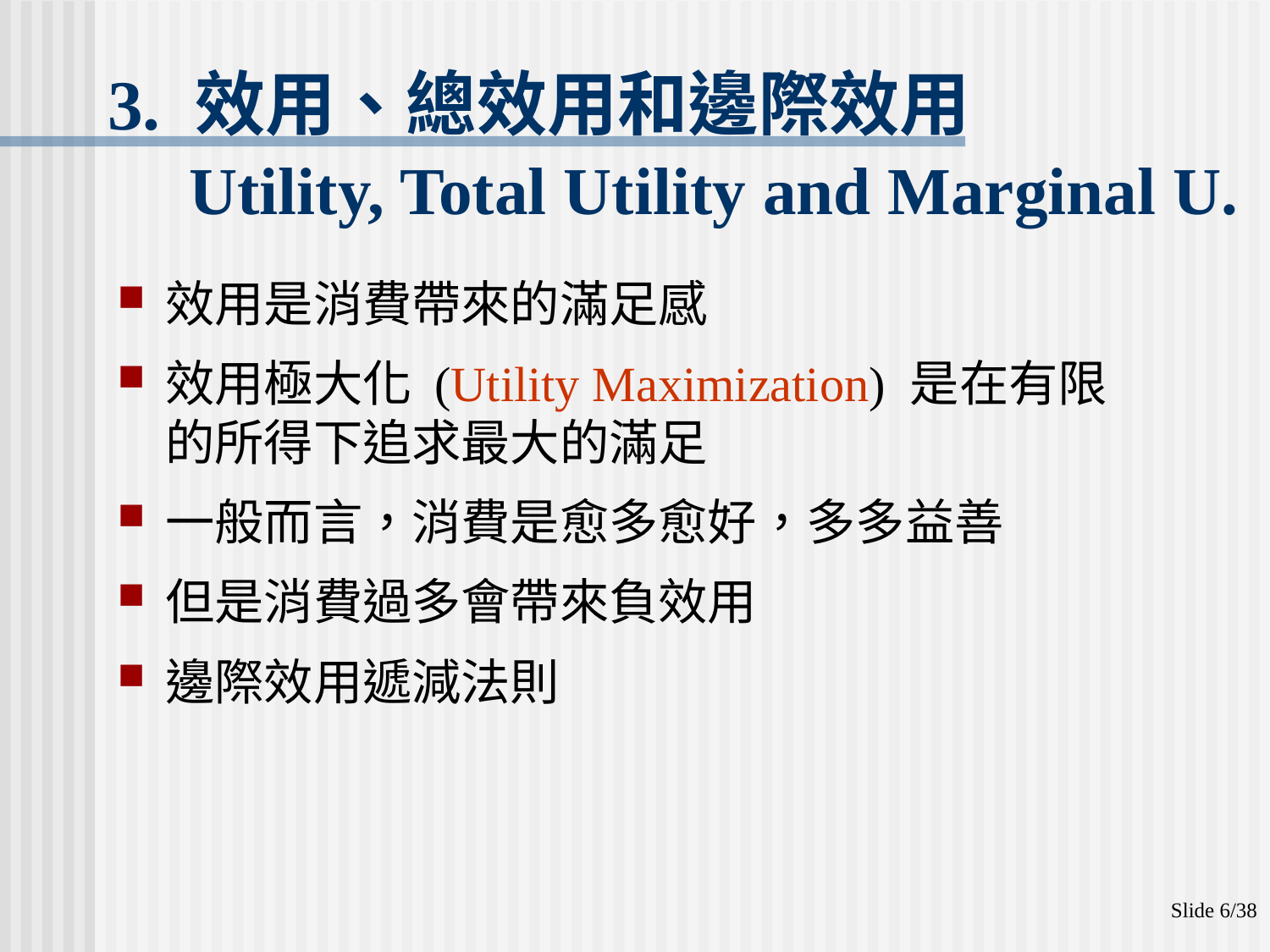

# 3. 效用、總效用和邊際效用 Utility, Total Utility and Marginal U.
效用是消費帶來的滿足感
效用極大化 (Utility Maximization) 是在有限的所得下追求最大的滿足
一般而言，消費是愈多愈好，多多益善
但是消費過多會帶來負效用
邊際效用遞減法則
Slide 6/38